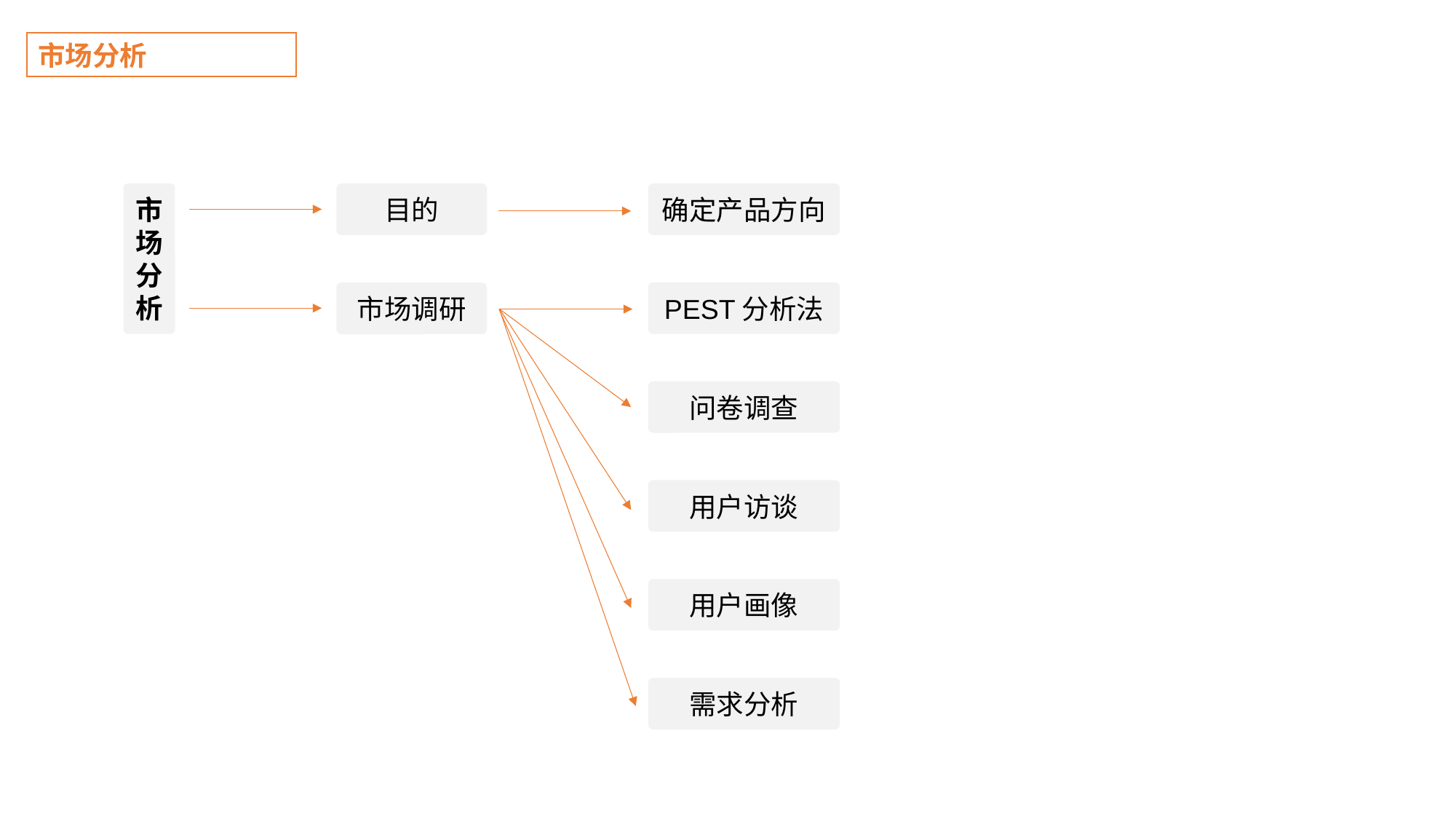

市场分析
市场分析
目的
确定产品方向
PEST分析法
市场调研
问卷调查
用户访谈
用户画像
需求分析